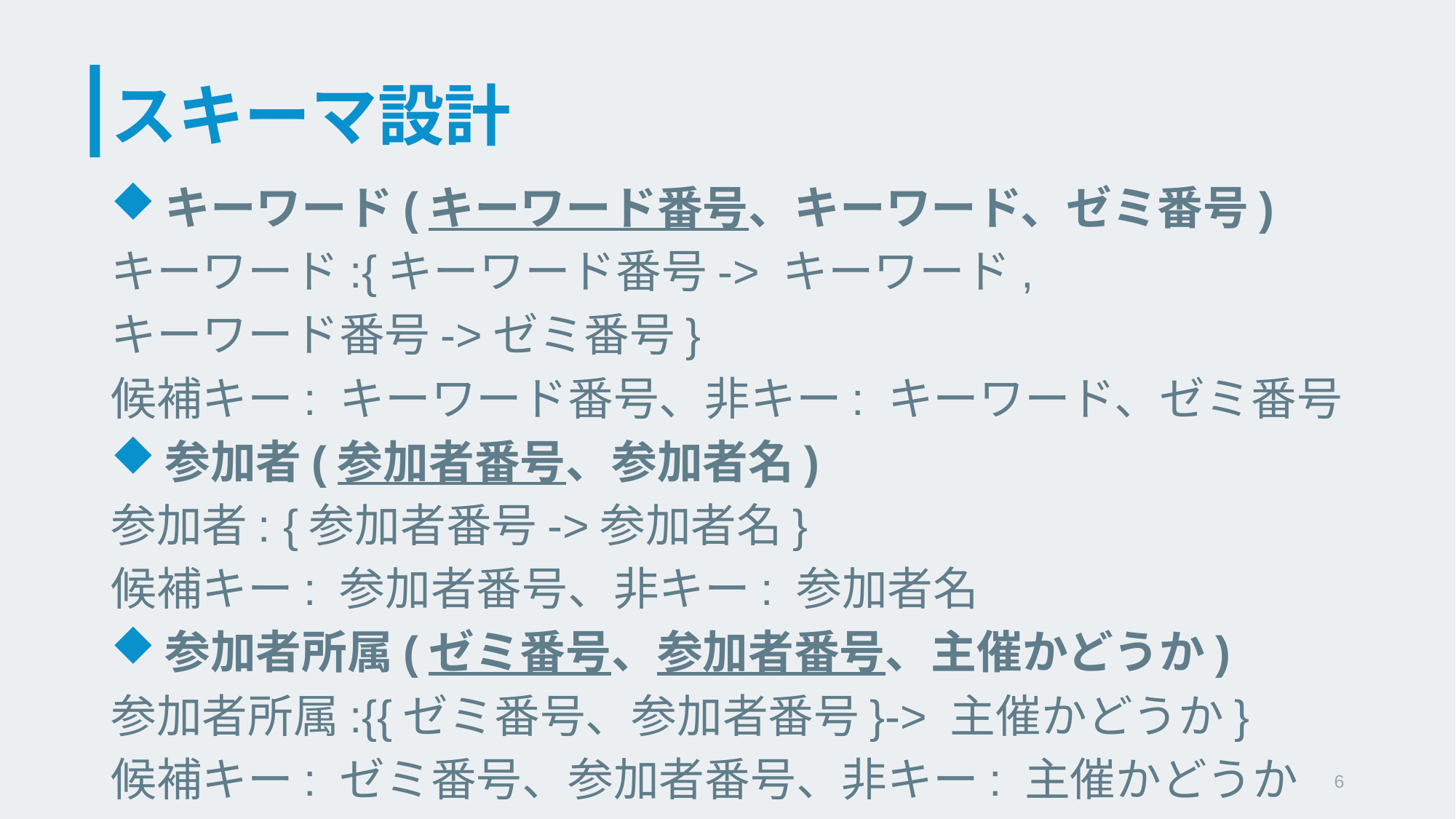

# スキーマ設計
キーワード(キーワード番号、キーワード、ゼミ番号)
キーワード:{キーワード番号-> キーワード,
キーワード番号->ゼミ番号}
候補キー: キーワード番号、非キー: キーワード、ゼミ番号
参加者(参加者番号、参加者名)
参加者: {参加者番号->参加者名}
候補キー: 参加者番号、非キー: 参加者名
参加者所属(ゼミ番号、参加者番号、主催かどうか)
参加者所属:{{ゼミ番号、参加者番号}-> 主催かどうか}
候補キー: ゼミ番号、参加者番号、非キー: 主催かどうか
6